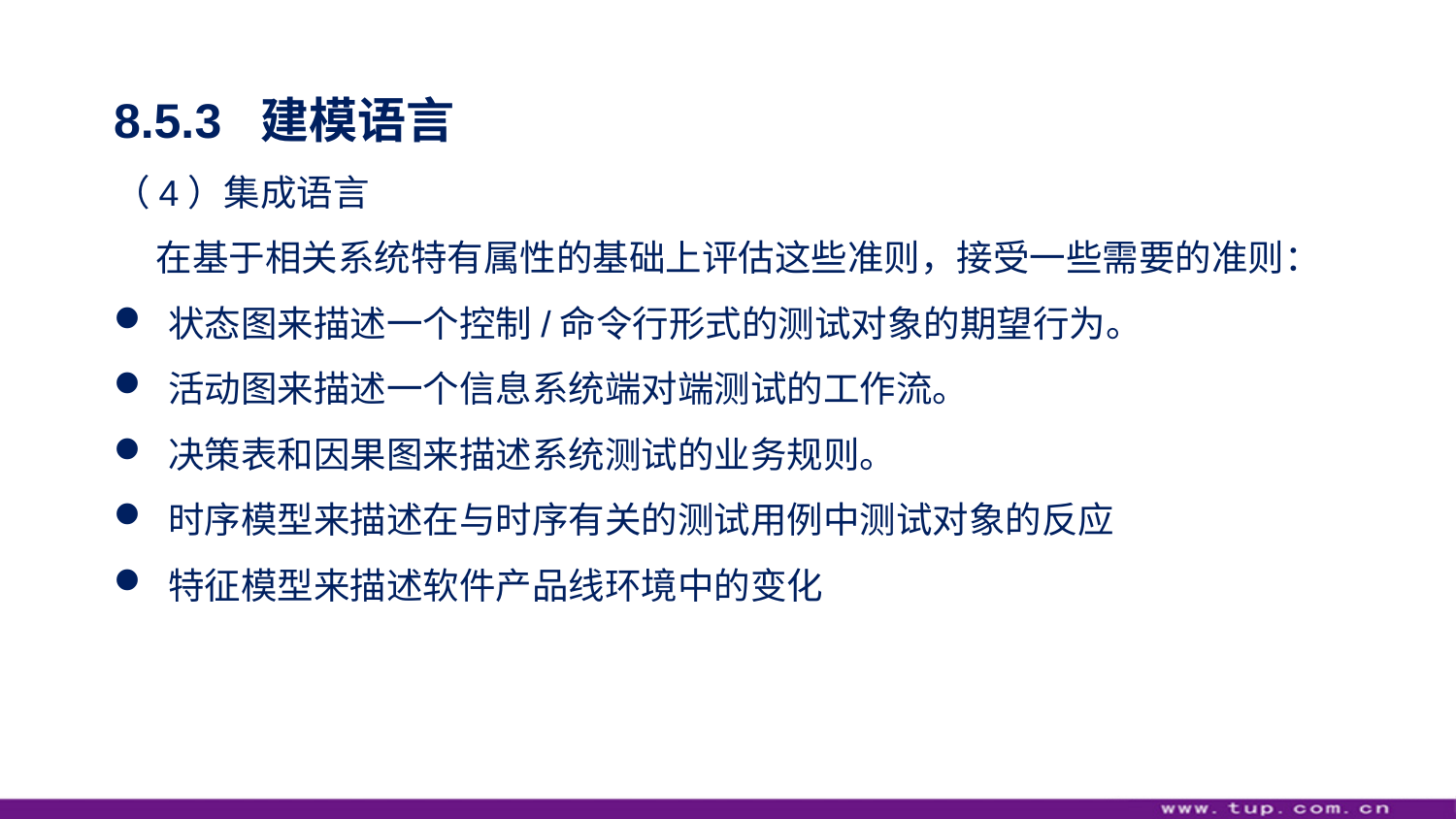

8.5.3  建模语言
（4）集成语言
在基于相关系统特有属性的基础上评估这些准则，接受一些需要的准则：
状态图来描述一个控制/命令行形式的测试对象的期望行为。
活动图来描述一个信息系统端对端测试的工作流。
决策表和因果图来描述系统测试的业务规则。
时序模型来描述在与时序有关的测试用例中测试对象的反应
特征模型来描述软件产品线环境中的变化